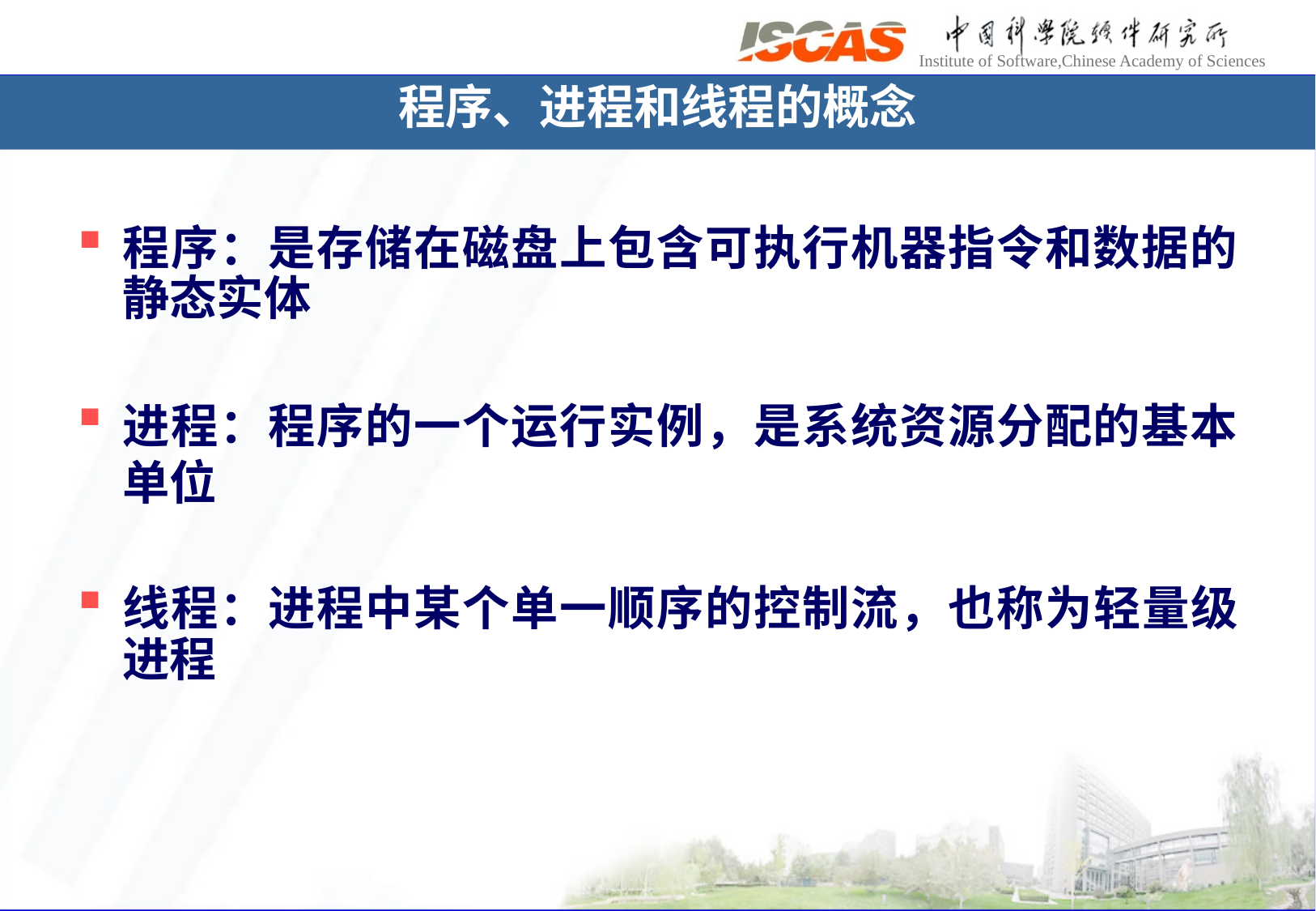

# 程序、进程和线程的概念
程序：是存储在磁盘上包含可执行机器指令和数据的静态实体

进程：程序的一个运行实例，是系统资源分配的基本单位

线程：进程中某个单一顺序的控制流，也称为轻量级进程